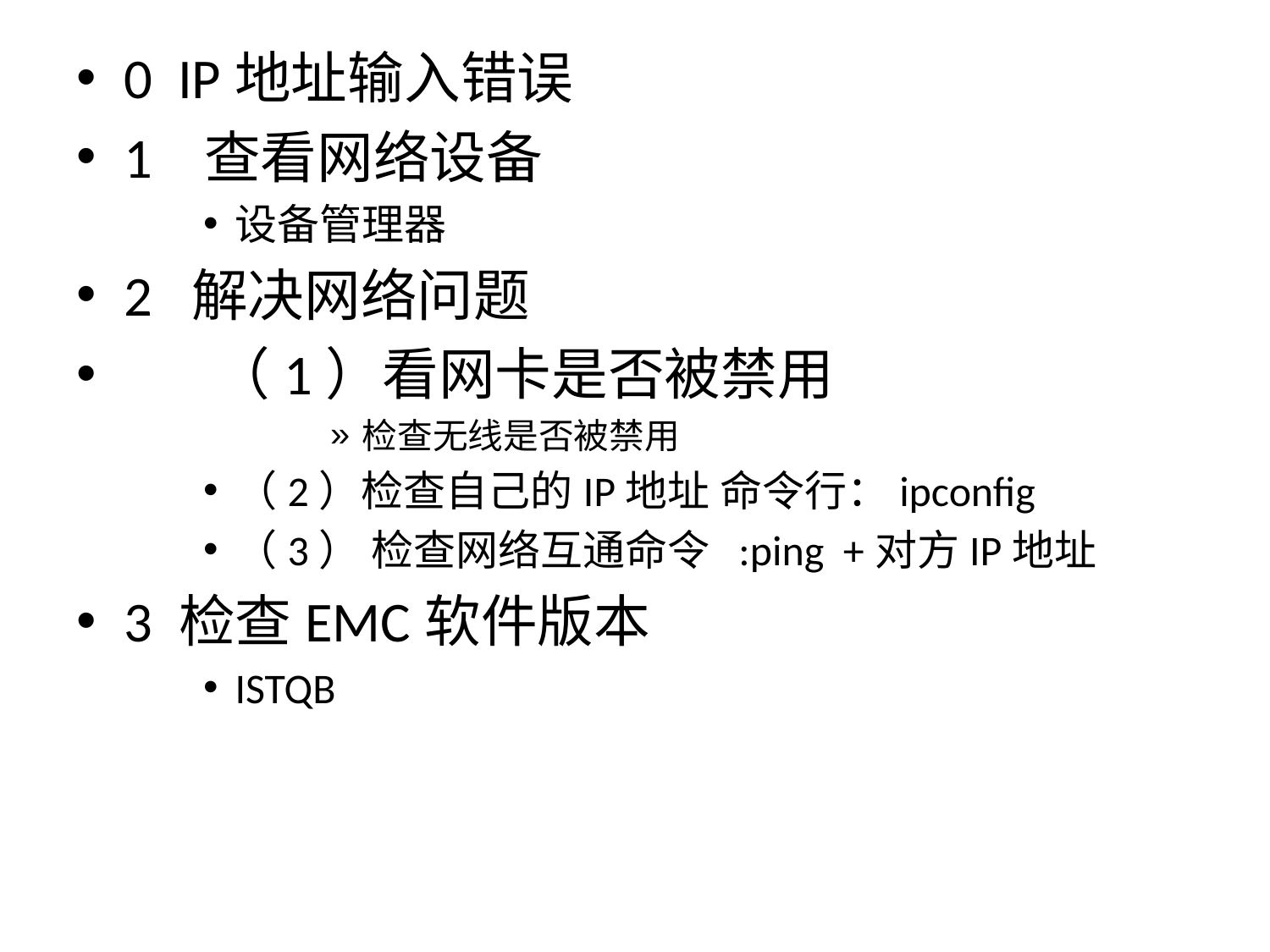

0  IP地址输入错误
1   查看网络设备
设备管理器
2  解决网络问题
      （1）看网卡是否被禁用
检查无线是否被禁用
（2）检查自己的IP地址 命令行：ipconfig
（3） 检查网络互通命令  :ping  +对方IP地址
3 检查EMC软件版本
ISTQB